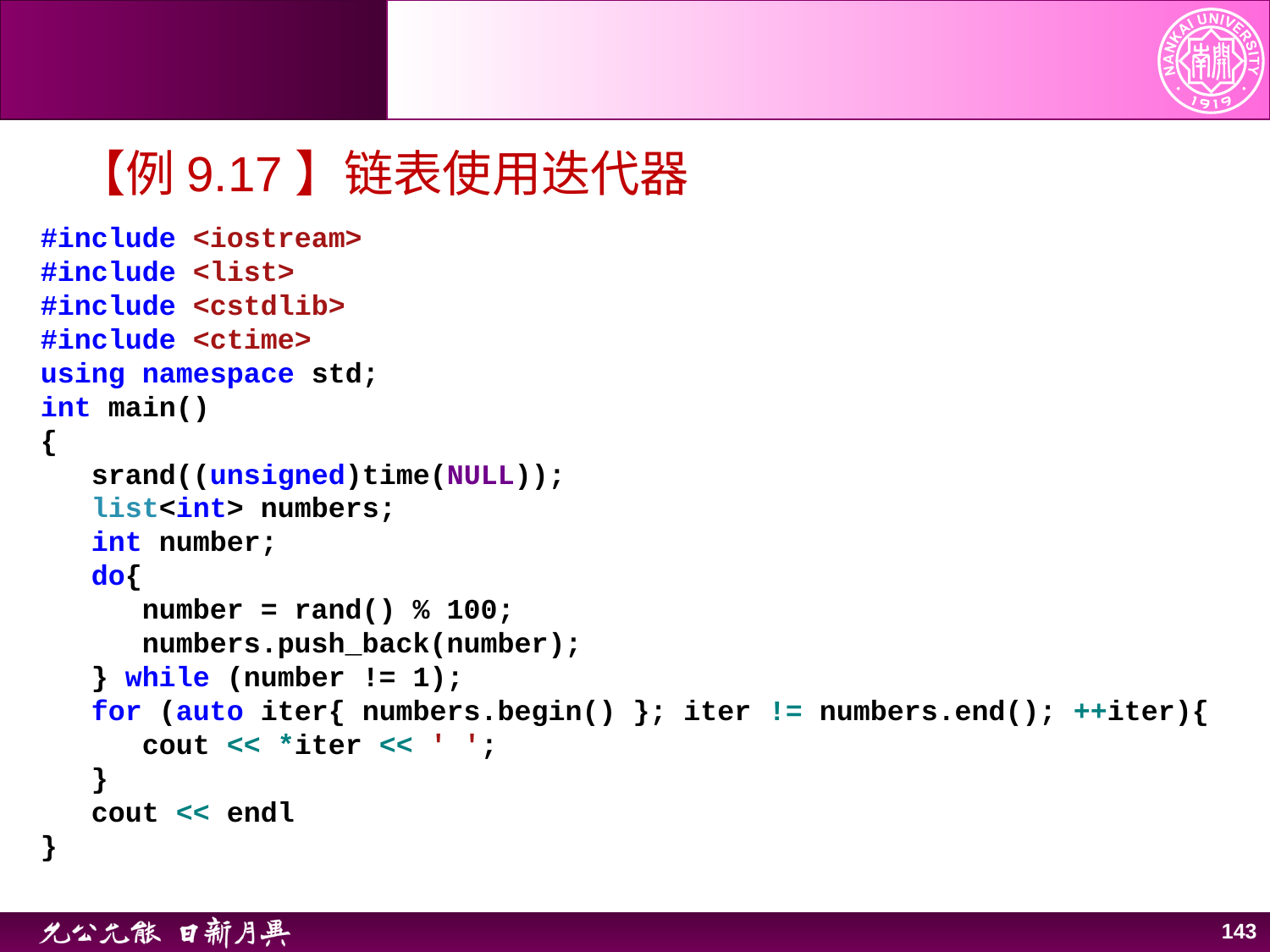

【例9.17】链表使用迭代器
#include <iostream>
#include <list>
#include <cstdlib>
#include <ctime>
using namespace std;
int main()
{
   srand((unsigned)time(NULL));
   list<int> numbers;
   int number;
   do{
      number = rand() % 100;
      numbers.push_back(number);
   } while (number != 1);
   for (auto iter{ numbers.begin() }; iter != numbers.end(); ++iter){
      cout << *iter << ' ';
   }
   cout << endl
}
143